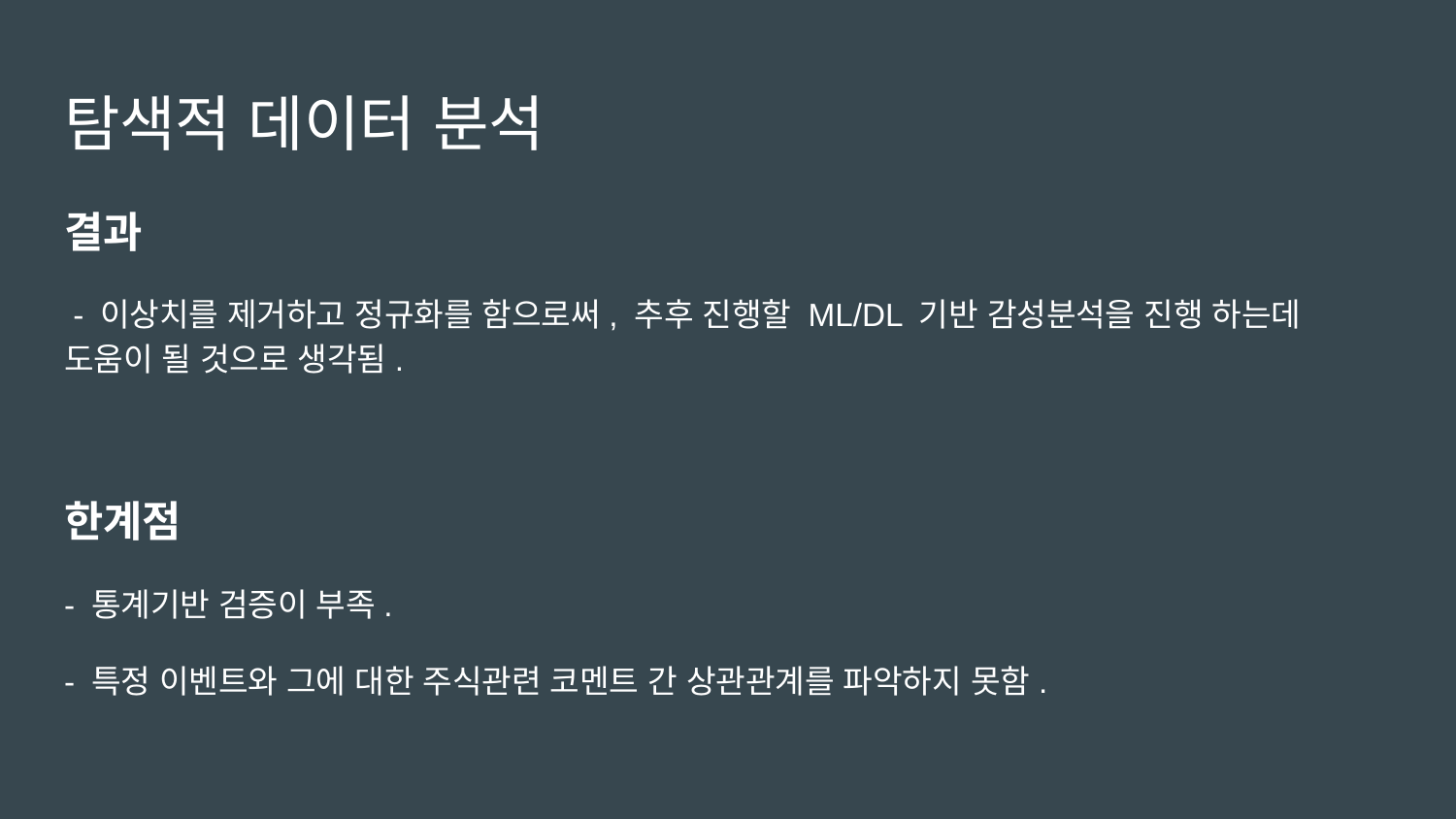

탐색적 데이터 분석
결과
 - 이상치를 제거하고 정규화를 함으로써, 추후 진행할 ML/DL 기반 감성분석을 진행 하는데 도움이 될 것으로 생각됨.

한계점
- 통계기반 검증이 부족.
- 특정 이벤트와 그에 대한 주식관련 코멘트 간 상관관계를 파악하지 못함.